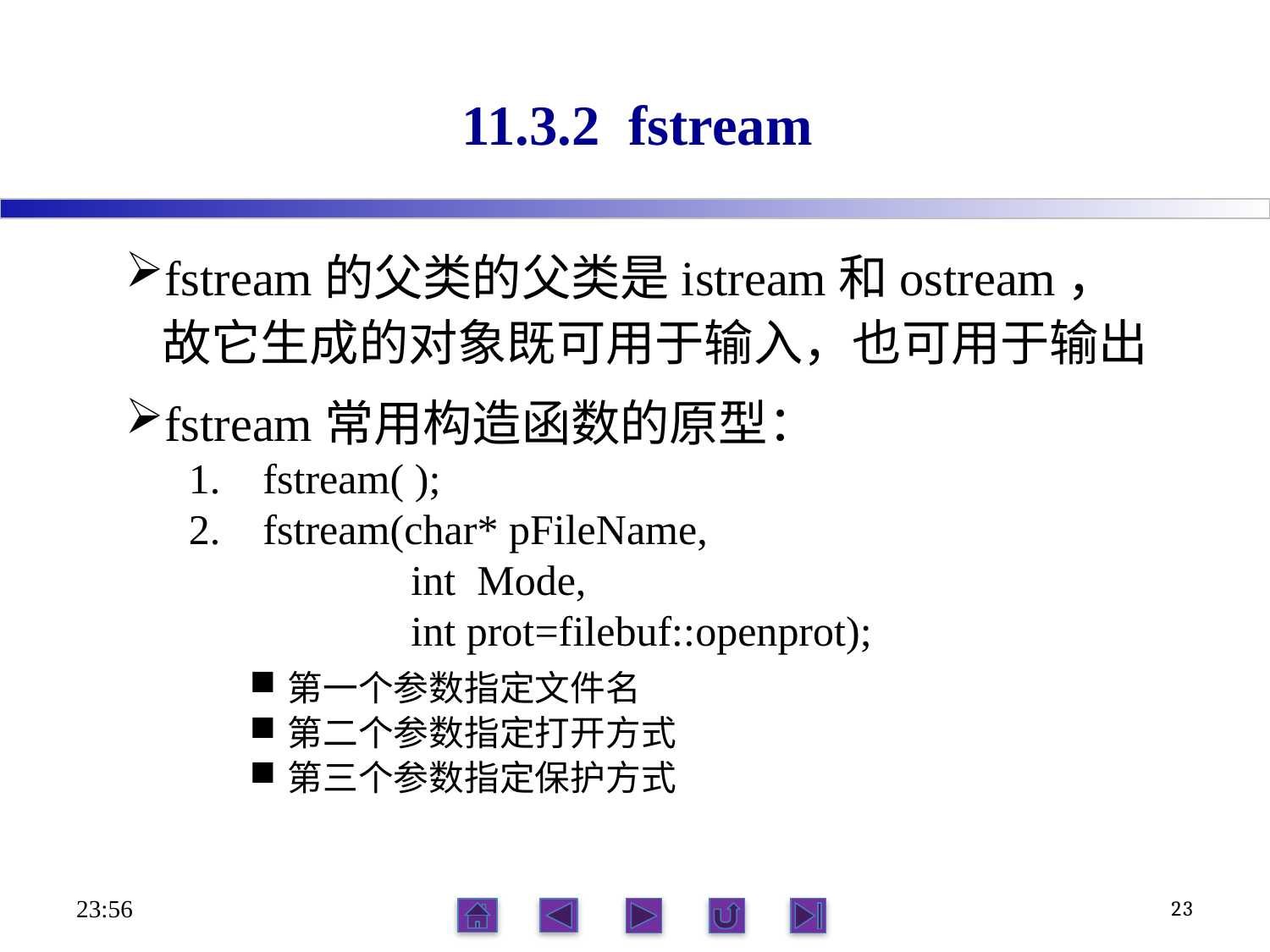

# 11.3.2  fstream
fstream的父类的父类是istream和ostream，故它生成的对象既可用于输入，也可用于输出
fstream常用构造函数的原型：
fstream( );
fstream(char* pFileName,
                     int  Mode,
                     int prot=filebuf::openprot);
第一个参数指定文件名
第二个参数指定打开方式
第三个参数指定保护方式

23:56
23